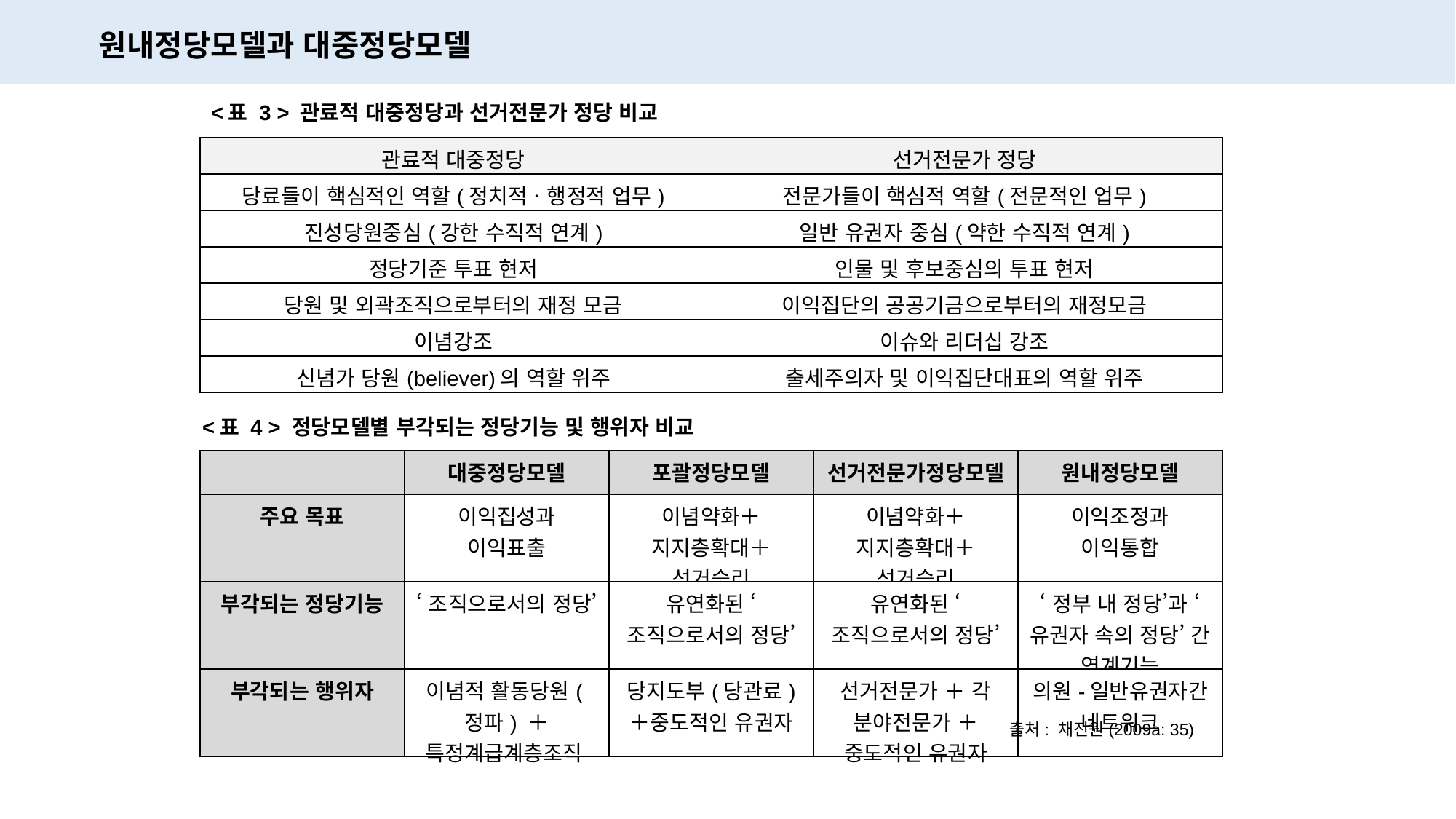

원내정당모델과 대중정당모델
<표 3 > 관료적 대중정당과 선거전문가 정당 비교
| 관료적 대중정당 | 선거전문가 정당 |
| --- | --- |
| 당료들이 핵심적인 역할(정치적ㆍ행정적 업무) | 전문가들이 핵심적 역할(전문적인 업무) |
| 진성당원중심(강한 수직적 연계) | 일반 유권자 중심(약한 수직적 연계) |
| 정당기준 투표 현저 | 인물 및 후보중심의 투표 현저 |
| 당원 및 외곽조직으로부터의 재정 모금 | 이익집단의 공공기금으로부터의 재정모금 |
| 이념강조 | 이슈와 리더십 강조 |
| 신념가 당원(believer)의 역할 위주 | 출세주의자 및 이익집단대표의 역할 위주 |
<표 4 > 정당모델별 부각되는 정당기능 및 행위자 비교
|  | 대중정당모델 | 포괄정당모델 | 선거전문가정당모델 | 원내정당모델 |
| --- | --- | --- | --- | --- |
| 주요 목표 | 이익집성과 이익표출 | 이념약화＋지지층확대＋ 선거승리 | 이념약화＋ 지지층확대＋ 선거승리 | 이익조정과 이익통합 |
| 부각되는 정당기능 | ‘조직으로서의 정당’ | 유연화된 ‘조직으로서의 정당’ | 유연화된 ‘조직으로서의 정당’ | ‘정부 내 정당’과 ‘유권자 속의 정당’ 간 연계기능 |
| 부각되는 행위자 | 이념적 활동당원(정파) ＋ 특정계급계층조직 | 당지도부(당관료) ＋중도적인 유권자 | 선거전문가 ＋ 각 분야전문가 ＋ 중도적인 유권자 | 의원-일반유권자간 네트워크 |
출처: 채진원(2009a: 35)